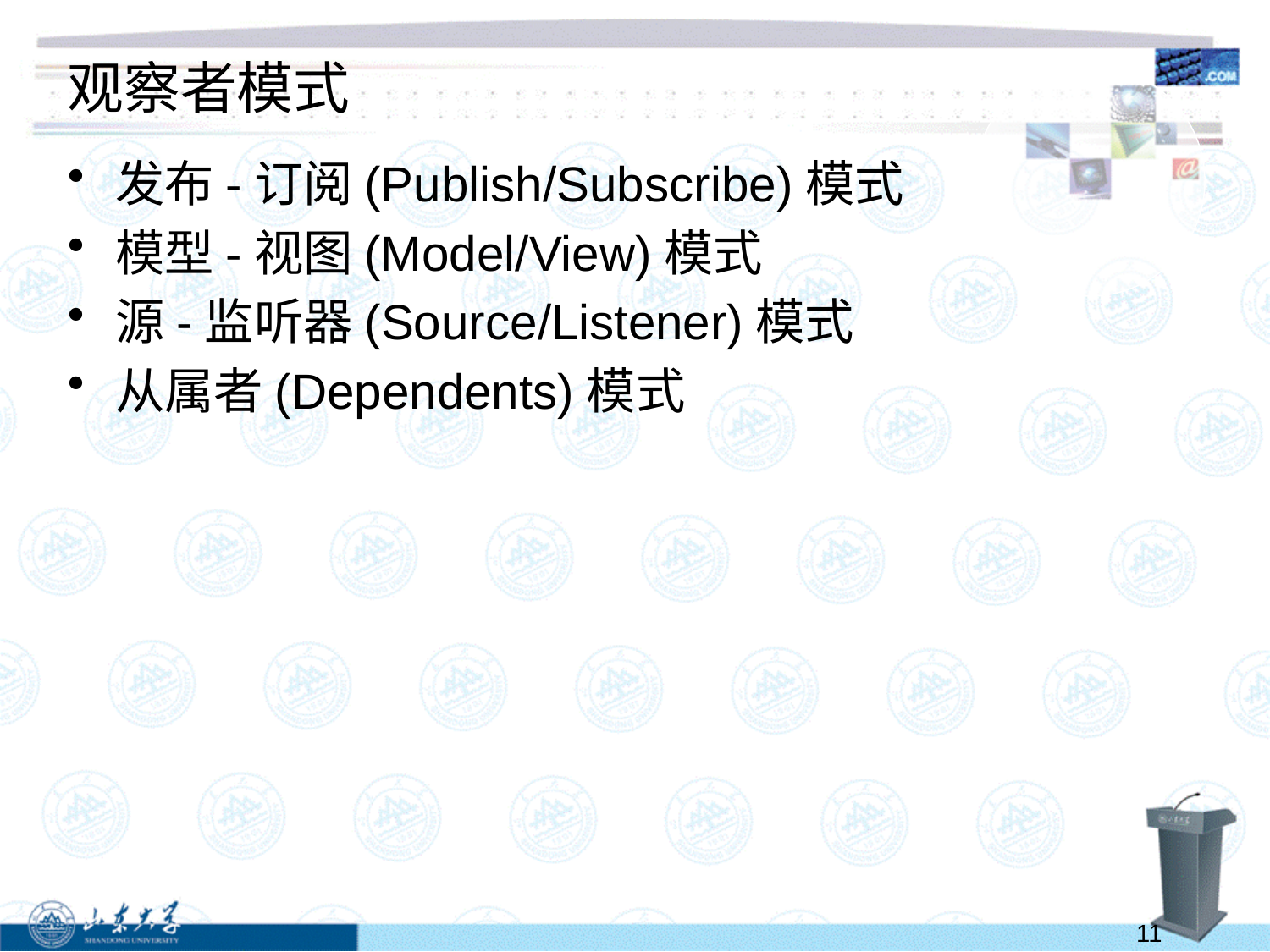

# 观察者模式
发布-订阅(Publish/Subscribe)模式
模型-视图(Model/View)模式
源-监听器(Source/Listener)模式
从属者(Dependents)模式

11